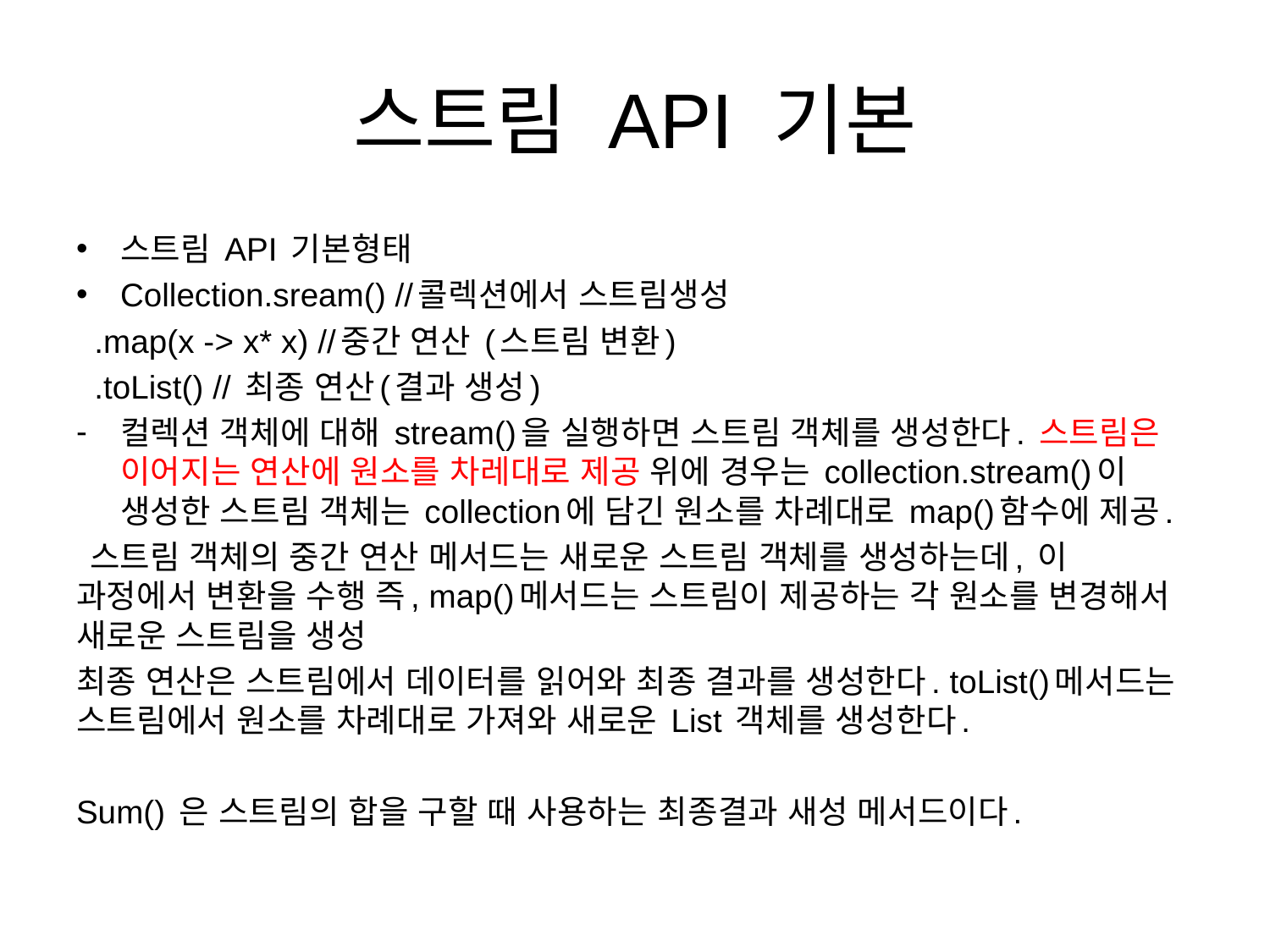

# 스트림 API 기본
스트림 API 기본형태
Collection.sream() //콜렉션에서 스트림생성
  .map(x -> x* x) //중간 연산 (스트림 변환)
  .toList() // 최종 연산(결과 생성)
컬렉션 객체에 대해 stream()을 실행하면 스트림 객체를 생성한다. 스트림은 이어지는 연산에 원소를 차레대로 제공 위에 경우는 collection.stream()이 생성한 스트림 객체는 collection에 담긴 원소를 차례대로 map()함수에 제공.
 스트림 객체의 중간 연산 메서드는 새로운 스트림 객체를 생성하는데, 이 과정에서 변환을 수행 즉, map()메서드는 스트림이 제공하는 각 원소를 변경해서 새로운 스트림을 생성
최종 연산은 스트림에서 데이터를 읽어와 최종 결과를 생성한다. toList()메서드는 스트림에서 원소를 차례대로 가져와 새로운 List 객체를 생성한다.

Sum() 은 스트림의 합을 구할 때 사용하는 최종결과 새성 메서드이다.